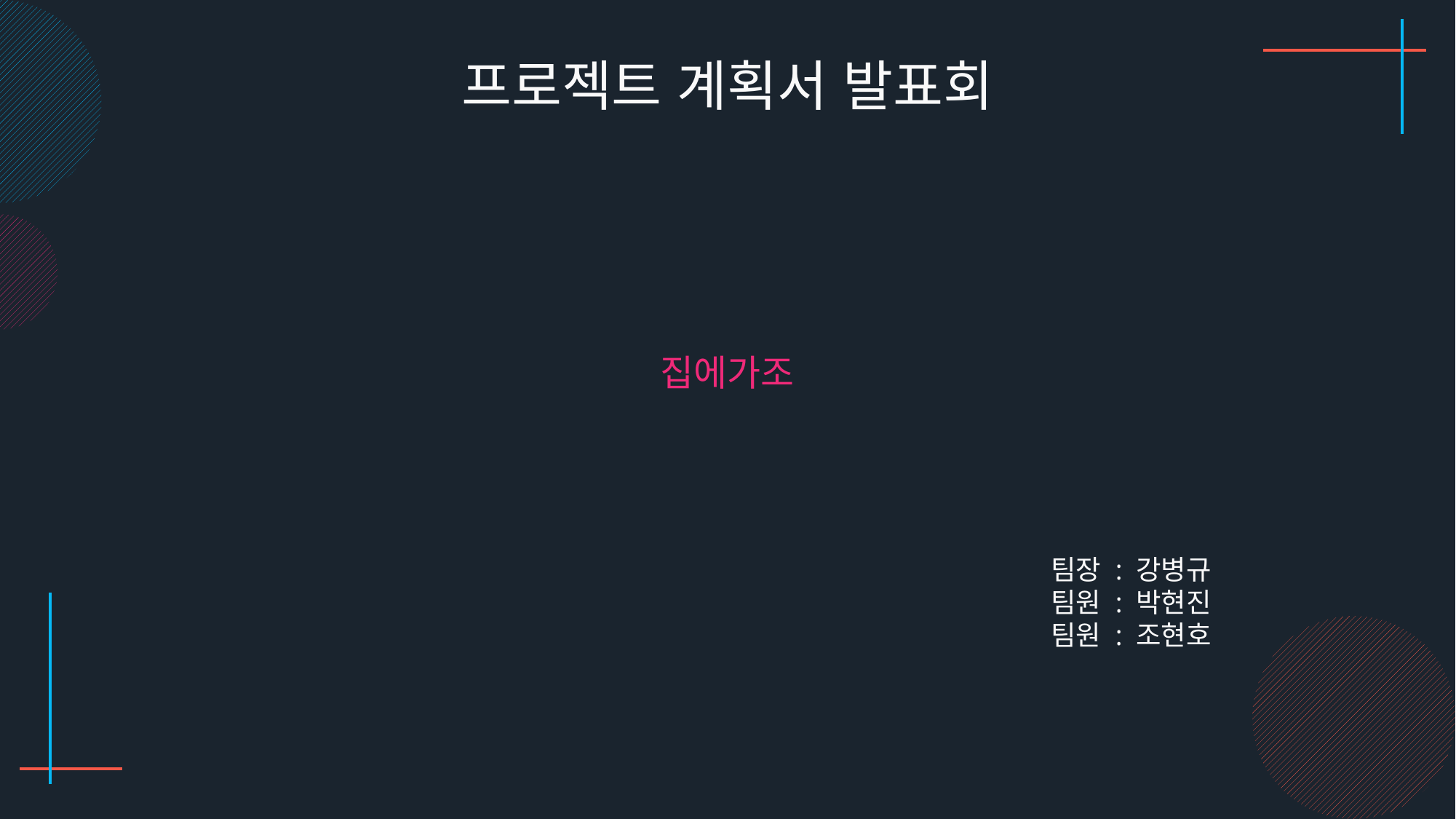

프로젝트 계획서 발표회
집에가조
팀장 : 강병규
팀원 : 박현진
팀원 : 조현호